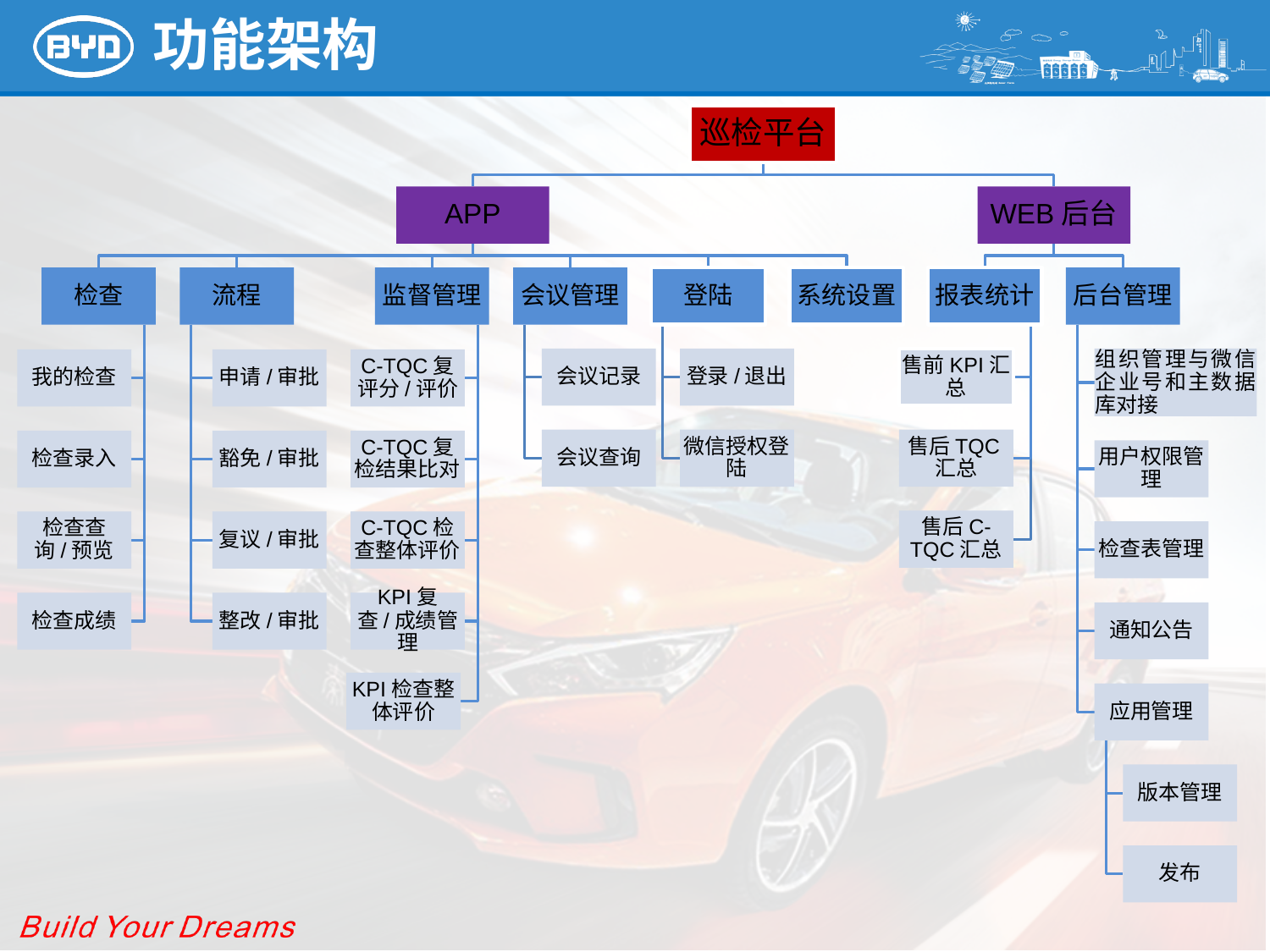

# 功能架构
巡检平台
APP
检查
我的检查
检查录入
检查查询/预览
检查成绩
流程
申请/审批
豁免/审批
复议/审批
整改/审批
监督管理
C-TQC复评分/评价
C-TQC复检结果比对
C-TQC检查整体评价
KPI复查/成绩管理
KPI检查整体评价
会议管理
会议记录
会议查询
登陆
登录/退出
微信授权登陆
系统设置
WEB后台
报表统计
售前KPI汇总
售后TQC汇总
售后C-TQC汇总
后台管理
组织管理与微信企业号和主数据库对接
用户权限管理
检查表管理
通知公告
应用管理
版本管理
发布